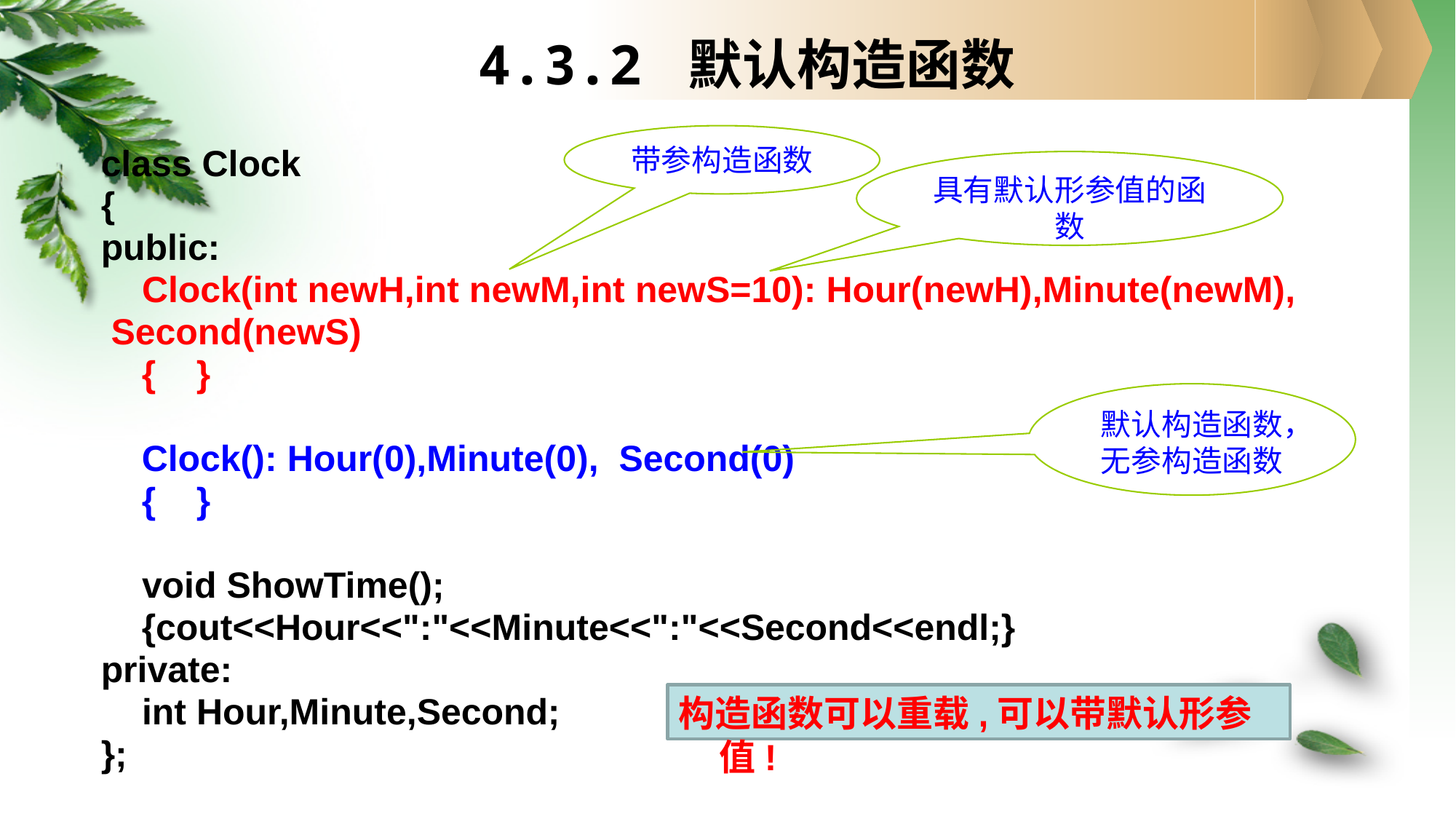

# 4.3.2 默认构造函数
带参构造函数
class Clock
{
public:
	Clock(int newH,int newM,int newS=10): Hour(newH),Minute(newM),
 Second(newS)
    {    }

    Clock(): Hour(0),Minute(0),  Second(0)
    {    }

	void ShowTime();
    {cout<<Hour<<":"<<Minute<<":"<<Second<<endl;}
private:
	int Hour,Minute,Second;
};
具有默认形参值的函数
默认构造函数，无参构造函数
构造函数可以重载,可以带默认形参值!